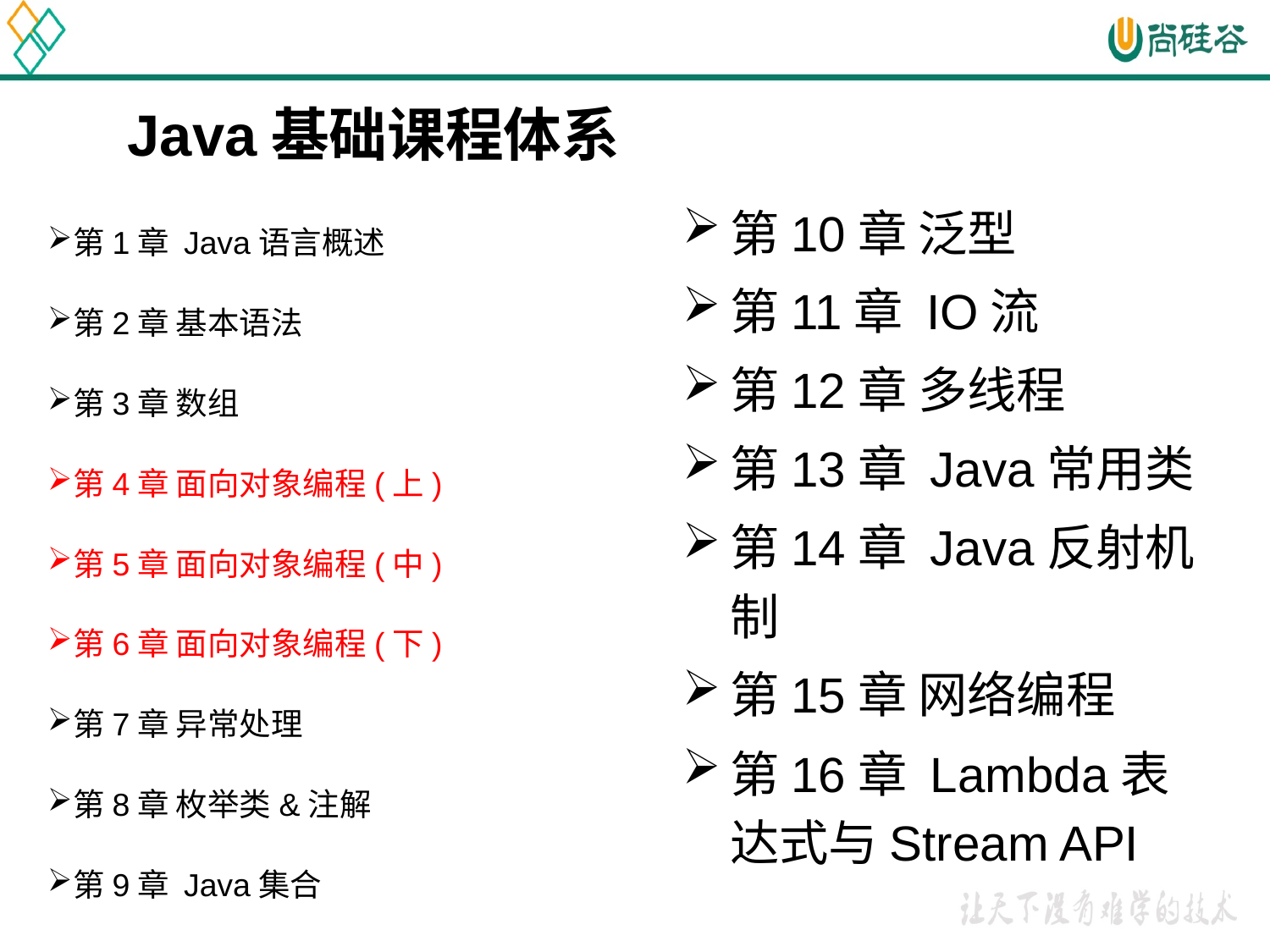

# Java基础课程体系
第10章 泛型
第11章 IO流
第12章 多线程
第13章 Java常用类
第14章 Java反射机制
第15章 网络编程
第16章 Lambda表达式与Stream API
第1章 Java语言概述
第2章 基本语法
第3章 数组
第4章 面向对象编程(上)
第5章 面向对象编程(中)
第6章 面向对象编程(下)
第7章 异常处理
第8章 枚举类&注解
第9章 Java集合